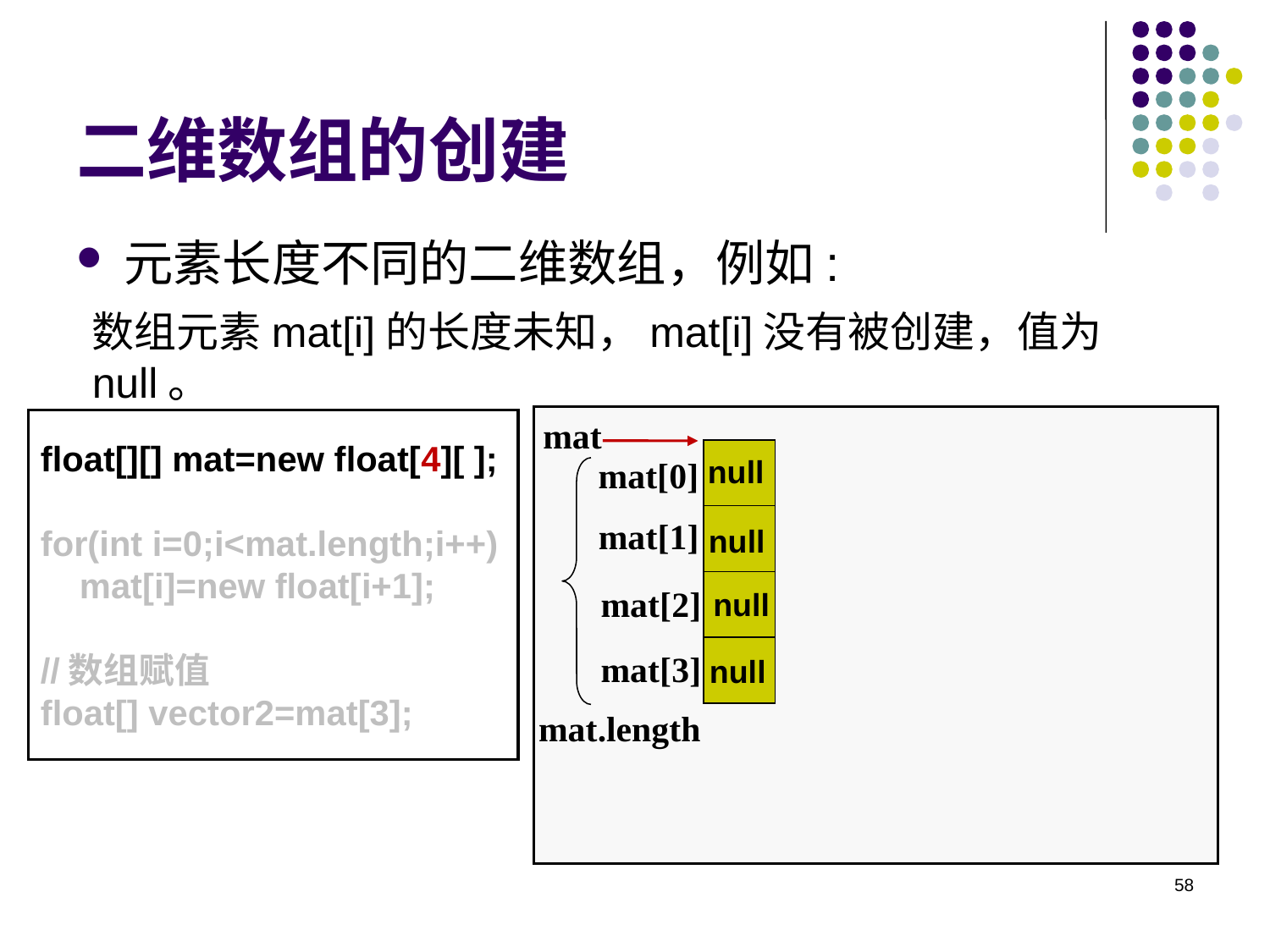

# 二维数组的创建
元素长度不同的二维数组，例如:
数组元素mat[i]的长度未知，mat[i]没有被创建，值为null。

mat
float[][] mat=new float[4][ ];

for(int i=0;i<mat.length;i++)
    mat[i]=new float[i+1];

//数组赋值
float[] vector2=mat[3];

null
mat[0]

mat[1]
null
mat[2]
null
mat.length
mat[3]
null
58